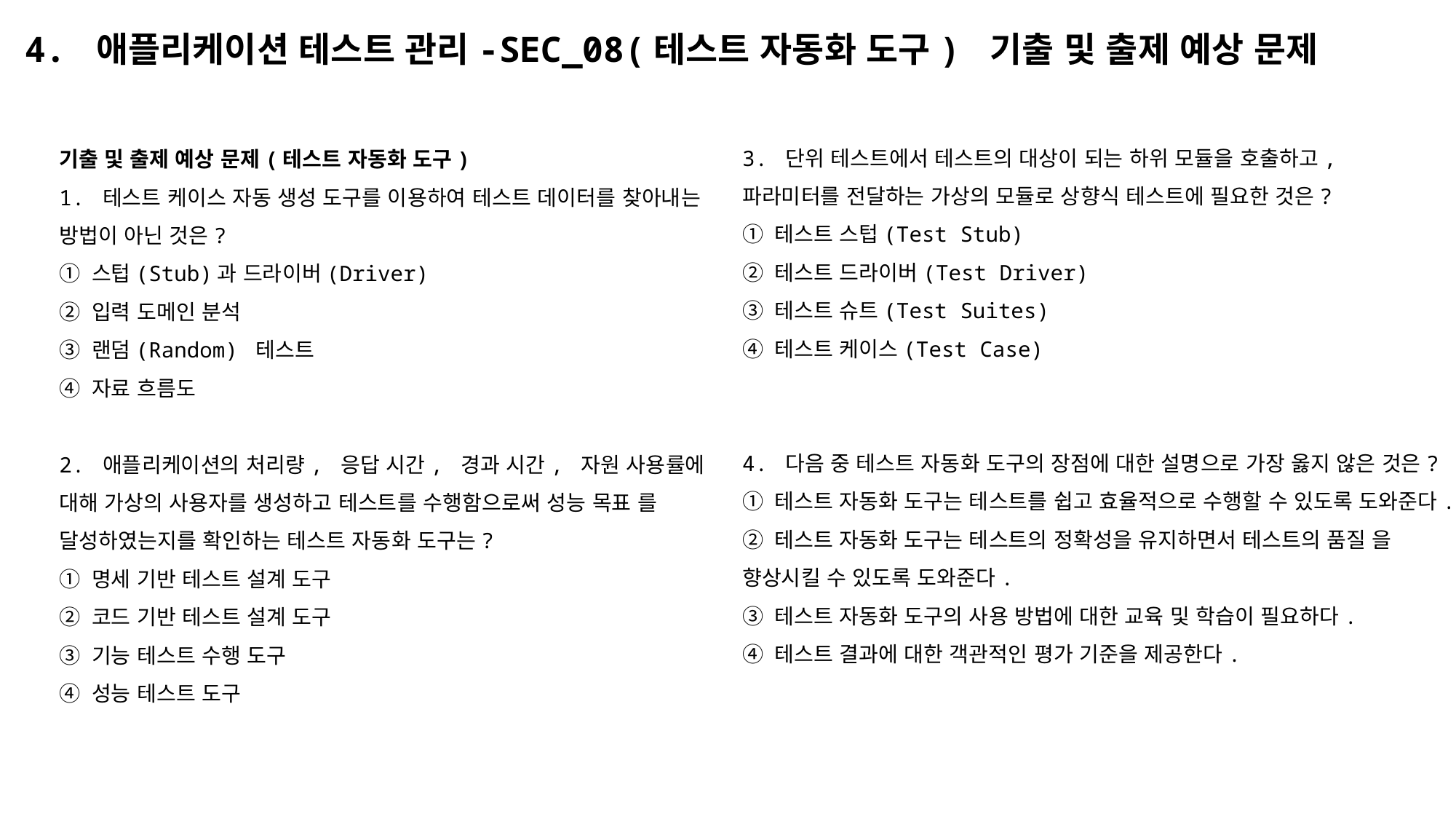

# 4. 애플리케이션 테스트 관리-SEC_08(테스트 자동화 도구) 기출 및 출제 예상 문제
3. 단위 테스트에서 테스트의 대상이 되는 하위 모듈을 호출하고,
파라미터를 전달하는 가상의 모듈로 상향식 테스트에 필요한 것은?
① 테스트 스텁(Test Stub)
② 테스트 드라이버(Test Driver)
③ 테스트 슈트(Test Suites)
④ 테스트 케이스(Test Case)

4. 다음 중 테스트 자동화 도구의 장점에 대한 설명으로 가장 옳지 않은 것은?
① 테스트 자동화 도구는 테스트를 쉽고 효율적으로 수행할 수 있도록 도와준다.
② 테스트 자동화 도구는 테스트의 정확성을 유지하면서 테스트의 품질 을 향상시킬 수 있도록 도와준다.
③ 테스트 자동화 도구의 사용 방법에 대한 교육 및 학습이 필요하다.
④ 테스트 결과에 대한 객관적인 평가 기준을 제공한다.
기출 및 출제 예상 문제(테스트 자동화 도구)
1. 테스트 케이스 자동 생성 도구를 이용하여 테스트 데이터를 찾아내는 방법이 아닌 것은?
① 스텁(Stub)과 드라이버(Driver)
② 입력 도메인 분석
③ 랜덤(Random) 테스트
④ 자료 흐름도

2. 애플리케이션의 처리량, 응답 시간, 경과 시간, 자원 사용률에 대해 가상의 사용자를 생성하고 테스트를 수행함으로써 성능 목표 를 달성하였는지를 확인하는 테스트 자동화 도구는?
① 명세 기반 테스트 설계 도구
② 코드 기반 테스트 설계 도구
③ 기능 테스트 수행 도구
④ 성능 테스트 도구